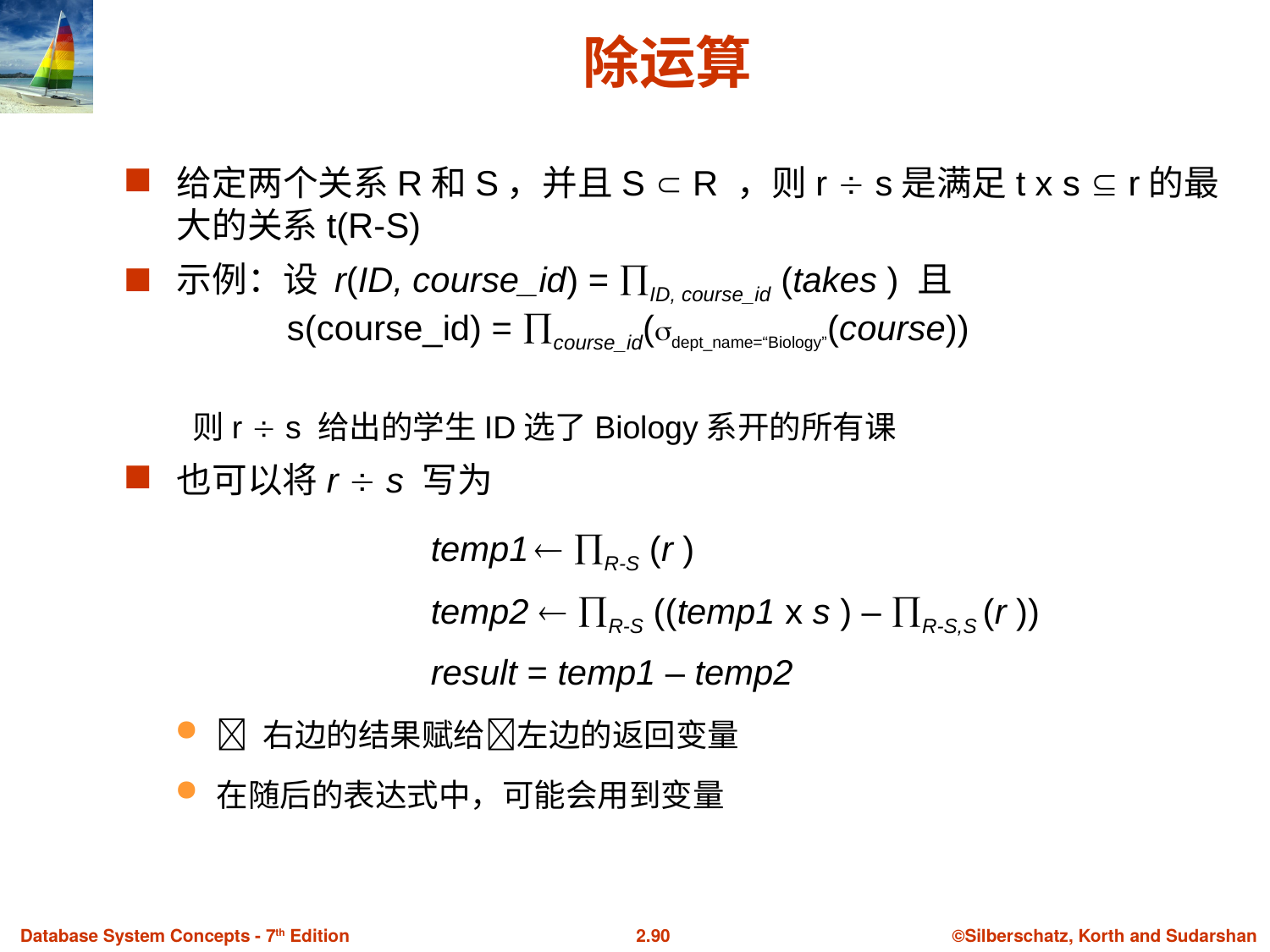

# 除运算
给定两个关系R和S，并且S ⊂ R ，则r ÷ s是满足t x s ⊆ r的最大的关系t(R-S)
示例：设 r(ID, course_id) = ∏ID, course_id (takes ) 且
             s(course_id) = ∏course_id(σdept_name=“Biology”(course))
则r ÷ s 给出的学生ID选了Biology系开的所有课
也可以将r ÷ s 写为
			temp1 ← ∏R-S (r )
		temp2 ← ∏R-S ((temp1 x s ) – ∏R-S,S (r ))
		result = temp1 – temp2
← 右边的结果赋给←左边的返回变量
在随后的表达式中，可能会用到变量